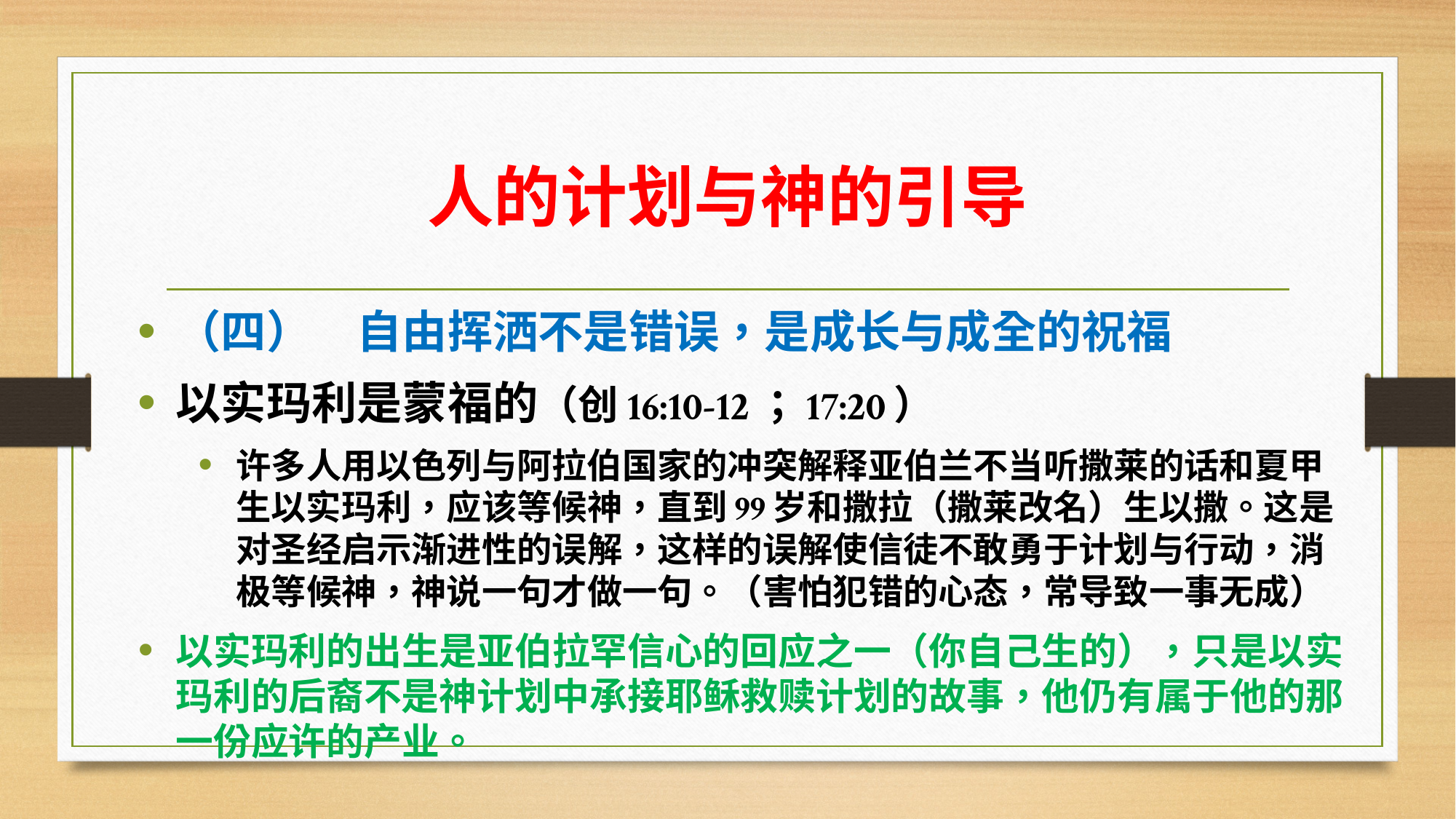

# 人的计划与神的引导
（四）	自由挥洒不是错误，是成长与成全的祝福
以实玛利是蒙福的（创16:10-12；17:20）
许多人用以色列与阿拉伯国家的冲突解释亚伯兰不当听撒莱的话和夏甲生以实玛利，应该等候神，直到99岁和撒拉（撒莱改名）生以撒。这是对圣经启示渐进性的误解，这样的误解使信徒不敢勇于计划与行动，消极等候神，神说一句才做一句。（害怕犯错的心态，常导致一事无成）
以实玛利的出生是亚伯拉罕信心的回应之一（你自己生的），只是以实玛利的后裔不是神计划中承接耶稣救赎计划的故事，他仍有属于他的那一份应许的产业。